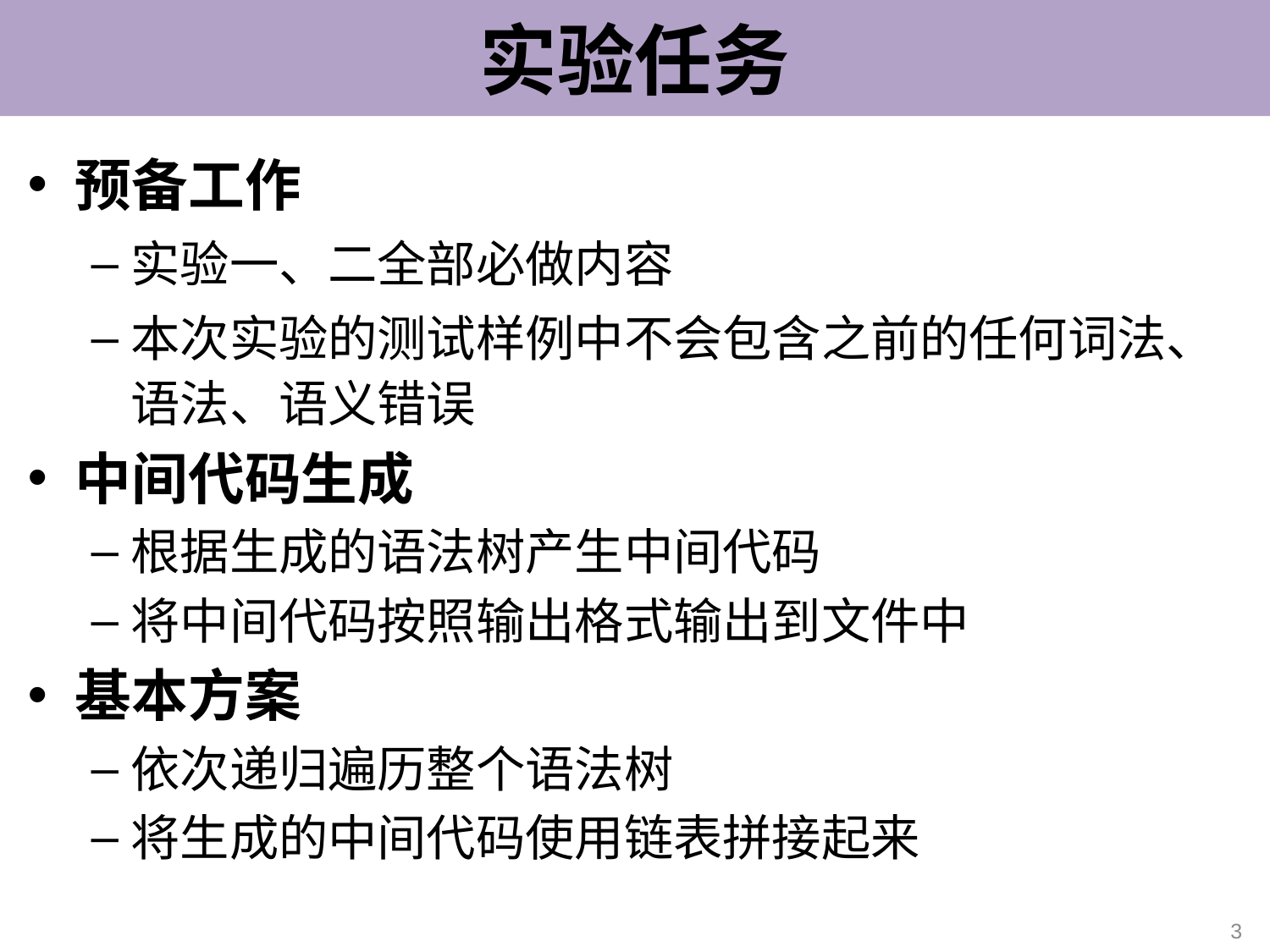

# 实验任务
预备工作
实验一、二全部必做内容
本次实验的测试样例中不会包含之前的任何词法、语法、语义错误
中间代码生成
根据生成的语法树产生中间代码
将中间代码按照输出格式输出到文件中
基本方案
依次递归遍历整个语法树
将生成的中间代码使用链表拼接起来

3